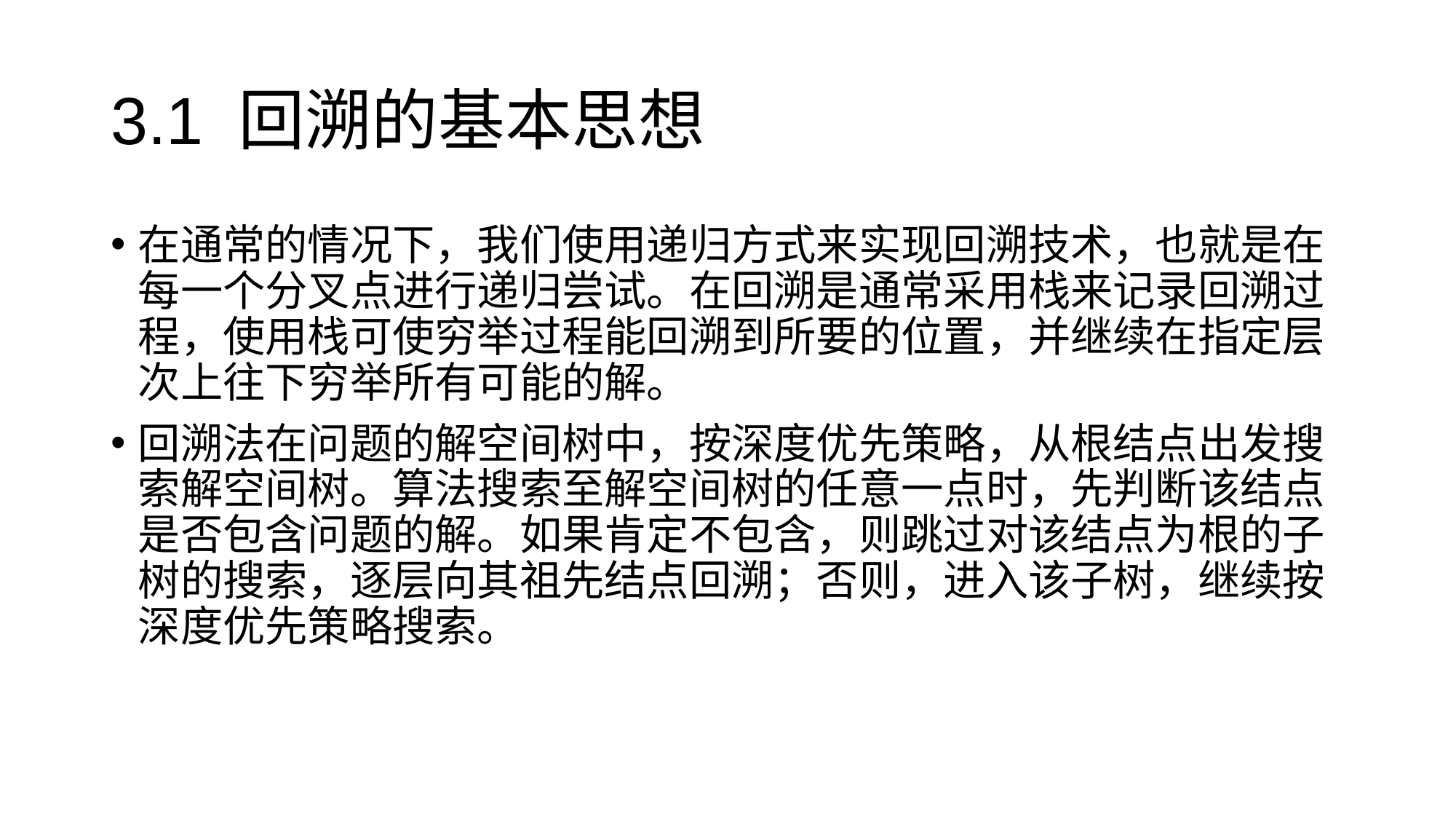

# 3.1 回溯的基本思想
在通常的情况下，我们使用递归方式来实现回溯技术，也就是在每一个分叉点进行递归尝试。在回溯是通常采用栈来记录回溯过程，使用栈可使穷举过程能回溯到所要的位置，并继续在指定层次上往下穷举所有可能的解。
回溯法在问题的解空间树中，按深度优先策略，从根结点出发搜索解空间树。算法搜索至解空间树的任意一点时，先判断该结点是否包含问题的解。如果肯定不包含，则跳过对该结点为根的子树的搜索，逐层向其祖先结点回溯；否则，进入该子树，继续按深度优先策略搜索。